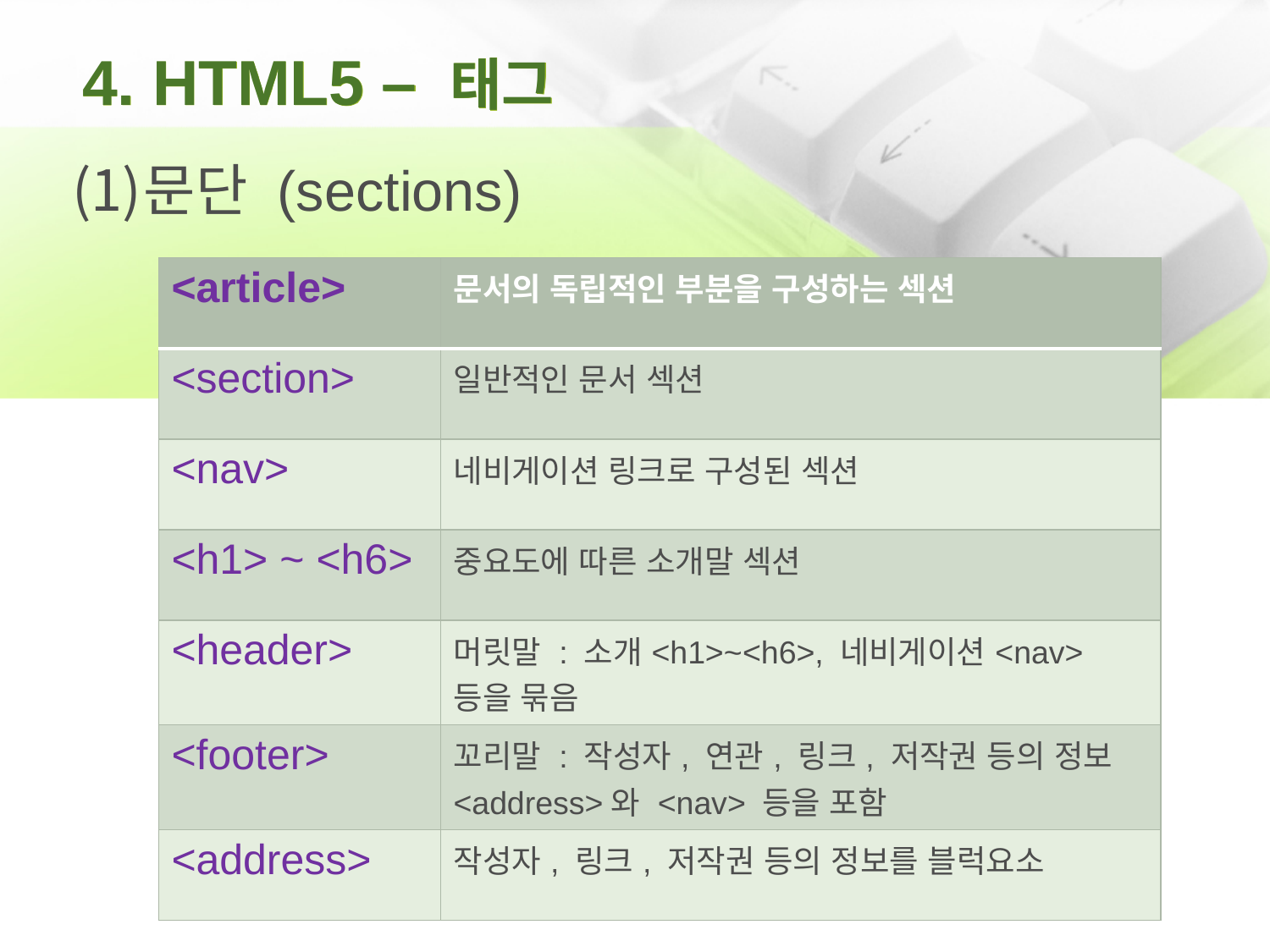

# 4. HTML5 – 태그
문단 (sections)

| <article> | 문서의 독립적인 부분을 구성하는 섹션 |
| --- | --- |
| <section> | 일반적인 문서 섹션 |
| <nav> | 네비게이션 링크로 구성된 섹션 |
| <h1> ~ <h6> | 중요도에 따른 소개말 섹션 |
| <header> | 머릿말 : 소개<h1>~<h6>, 네비게이션<nav> 등을 묶음 |
| <footer> | 꼬리말 : 작성자, 연관, 링크, 저작권 등의 정보<address>와 <nav> 등을 포함 |
| <address> | 작성자, 링크, 저작권 등의 정보를 블럭요소 |